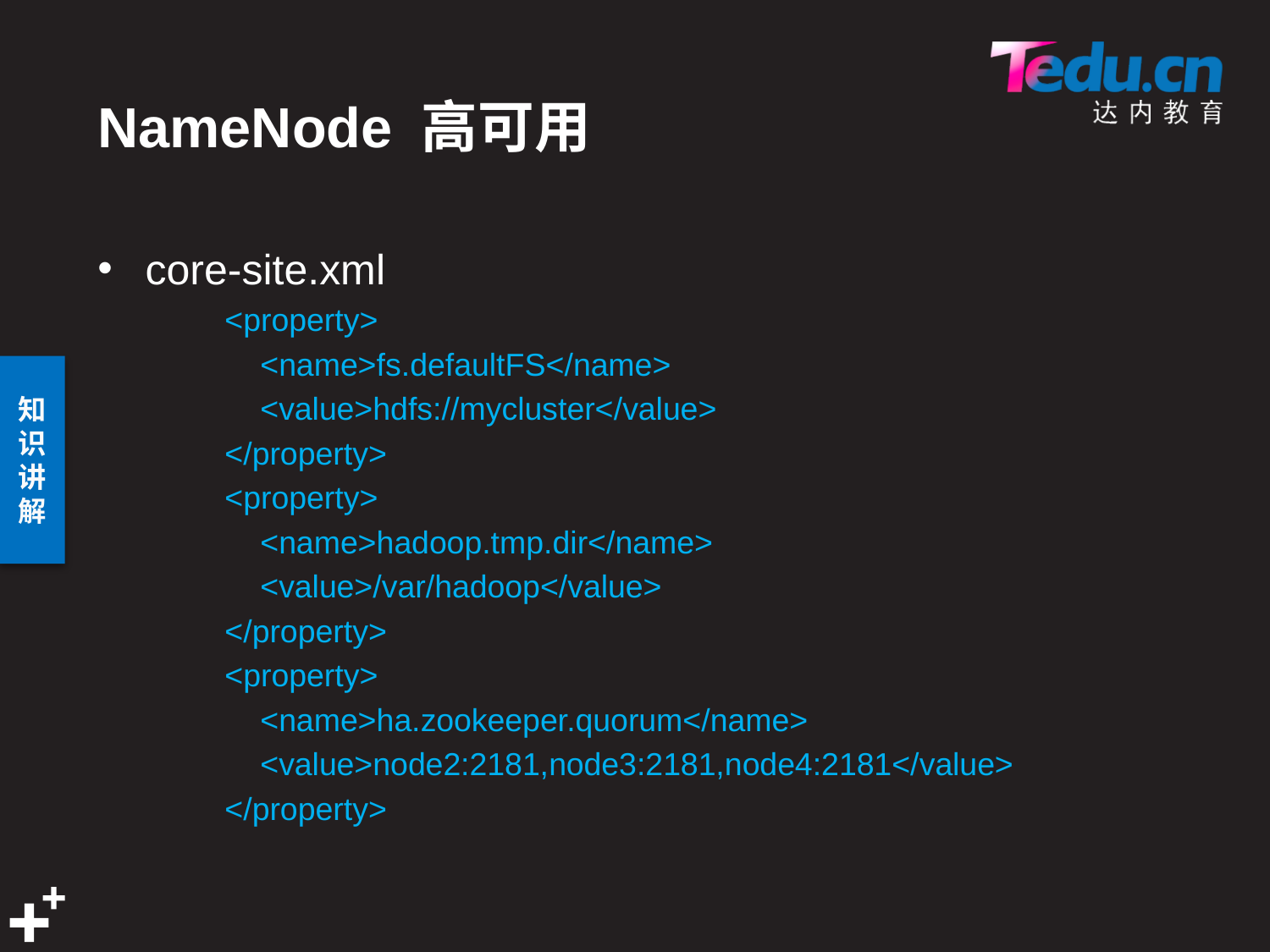

# NameNode 高可用
core-site.xml
<property>
    <name>fs.defaultFS</name>
    <value>hdfs://mycluster</value>
</property>
<property>
    <name>hadoop.tmp.dir</name>
    <value>/var/hadoop</value>
</property>
<property>
    <name>ha.zookeeper.quorum</name>
    <value>node2:2181,node3:2181,node4:2181</value>
</property>